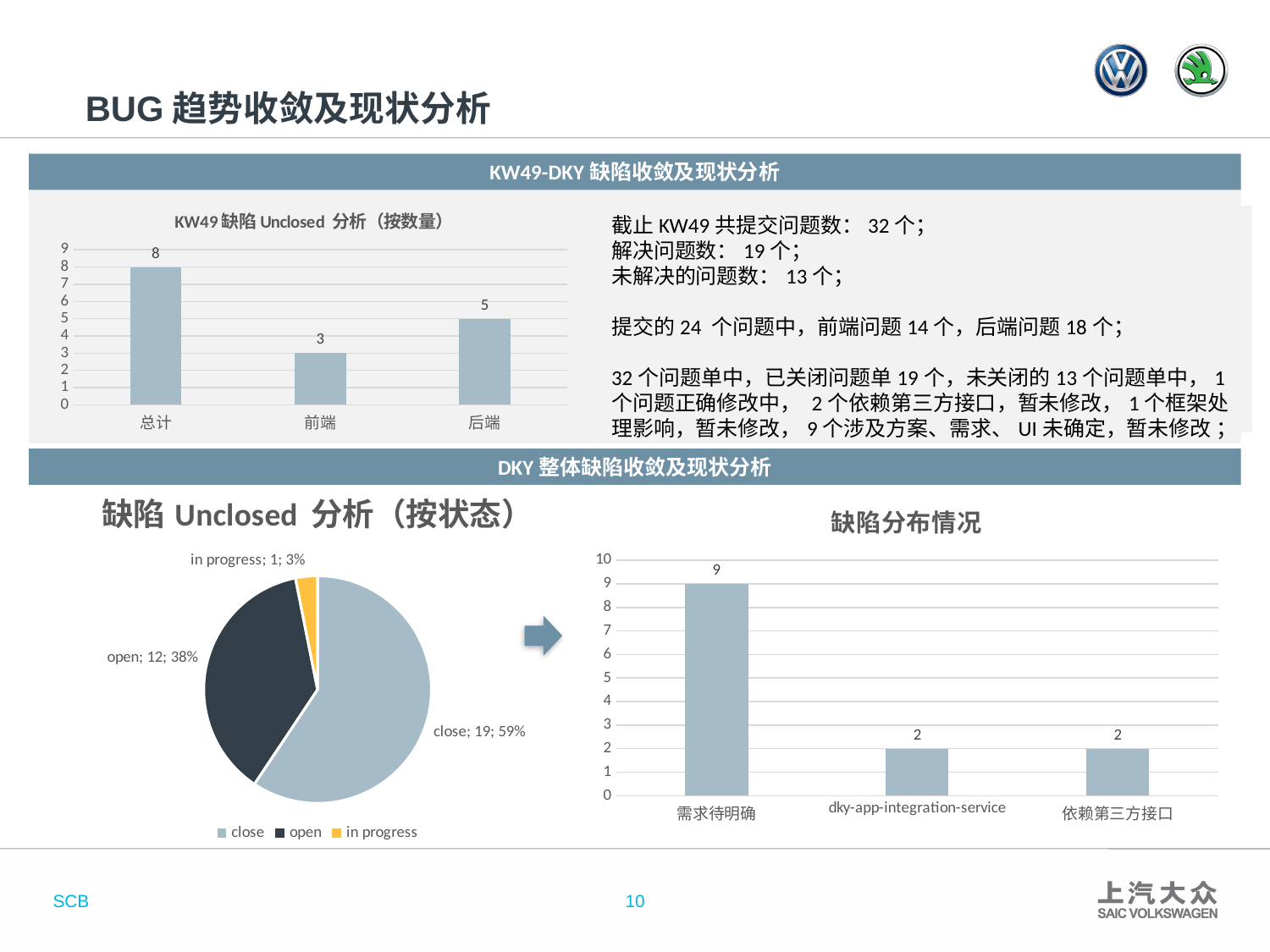

BUG趋势收敛及现状分析
KW49-DKY缺陷收敛及现状分析

### Chart: KW49缺陷Unclosed 分析（按数量）

| Category |  |
|---|---|
| 总计 | 8.0 |
| 前端 | 3.0 |
| 后端 | 5.0 |

### Chart

| Category |
|---|
截止KW49共提交问题数：32个；
解决问题数：19个；
未解决的问题数：13个；

提交的24 个问题中，前端问题14个，后端问题18个；

32个问题单中，已关闭问题单19个，未关闭的13个问题单中，1个问题正确修改中， 2个依赖第三方接口，暂未修改，1个框架处理影响，暂未修改，9个涉及方案、需求、UI未确定，暂未修改 ；
DKY整体缺陷收敛及现状分析

### Chart: 缺陷Unclosed 分析（按状态）

| Category |  |
|---|---|
| close | 19.0 |
| open | 12.0 |
| in progress | 1.0 |

### Chart: 缺陷分布情况

| Category |  |
|---|---|
| 需求待明确 | 9.0 |
| dky-app-integration-service | 2.0 |
| 依赖第三方接口 | 2.0 |